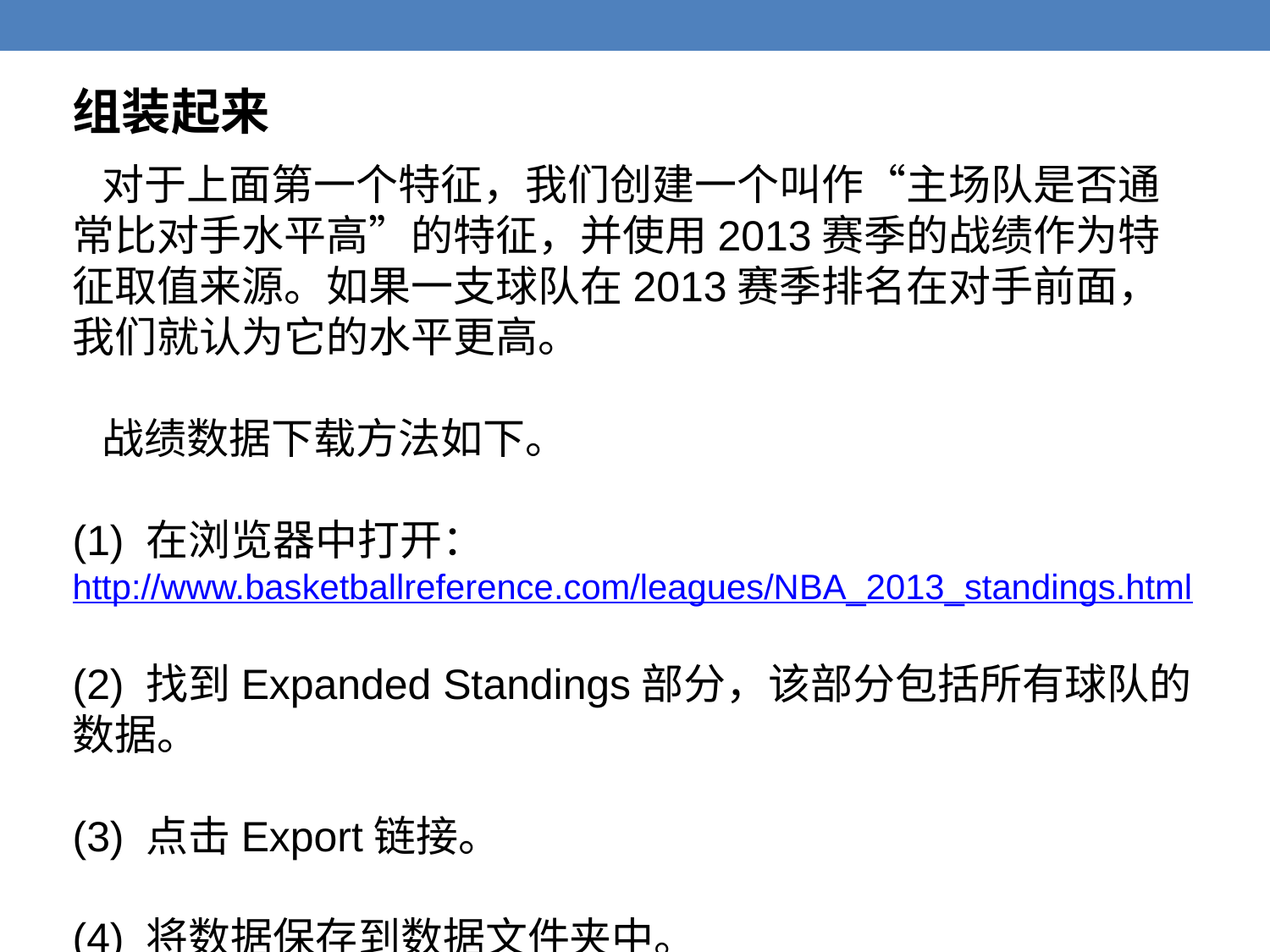

组装起来
  对于上面第一个特征，我们创建一个叫作“主场队是否通常比对手水平高”的特征，并使用2013赛季的战绩作为特征取值来源。如果一支球队在2013赛季排名在对手前面，我们就认为它的水平更高。

  战绩数据下载方法如下。

(1) 在浏览器中打开：
http://www.basketballreference.com/leagues/NBA_2013_standings.html

(2) 找到Expanded Standings部分，该部分包括所有球队的数据。

(3) 点击Export链接。

(4) 将数据保存到数据文件夹中。